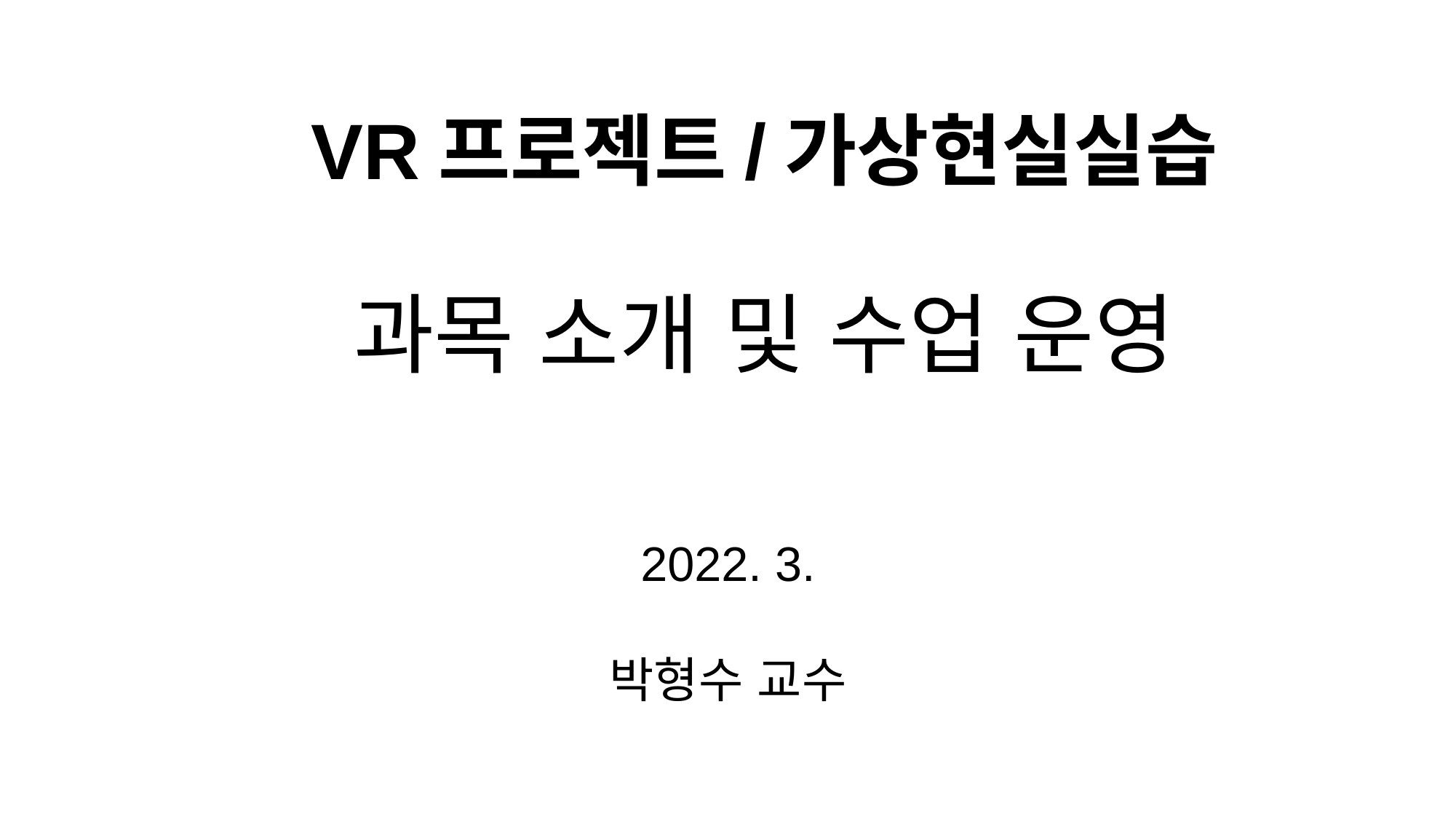

# VR프로젝트/가상현실실습 과목 소개 및 수업 운영
2022. 3.

박형수 교수